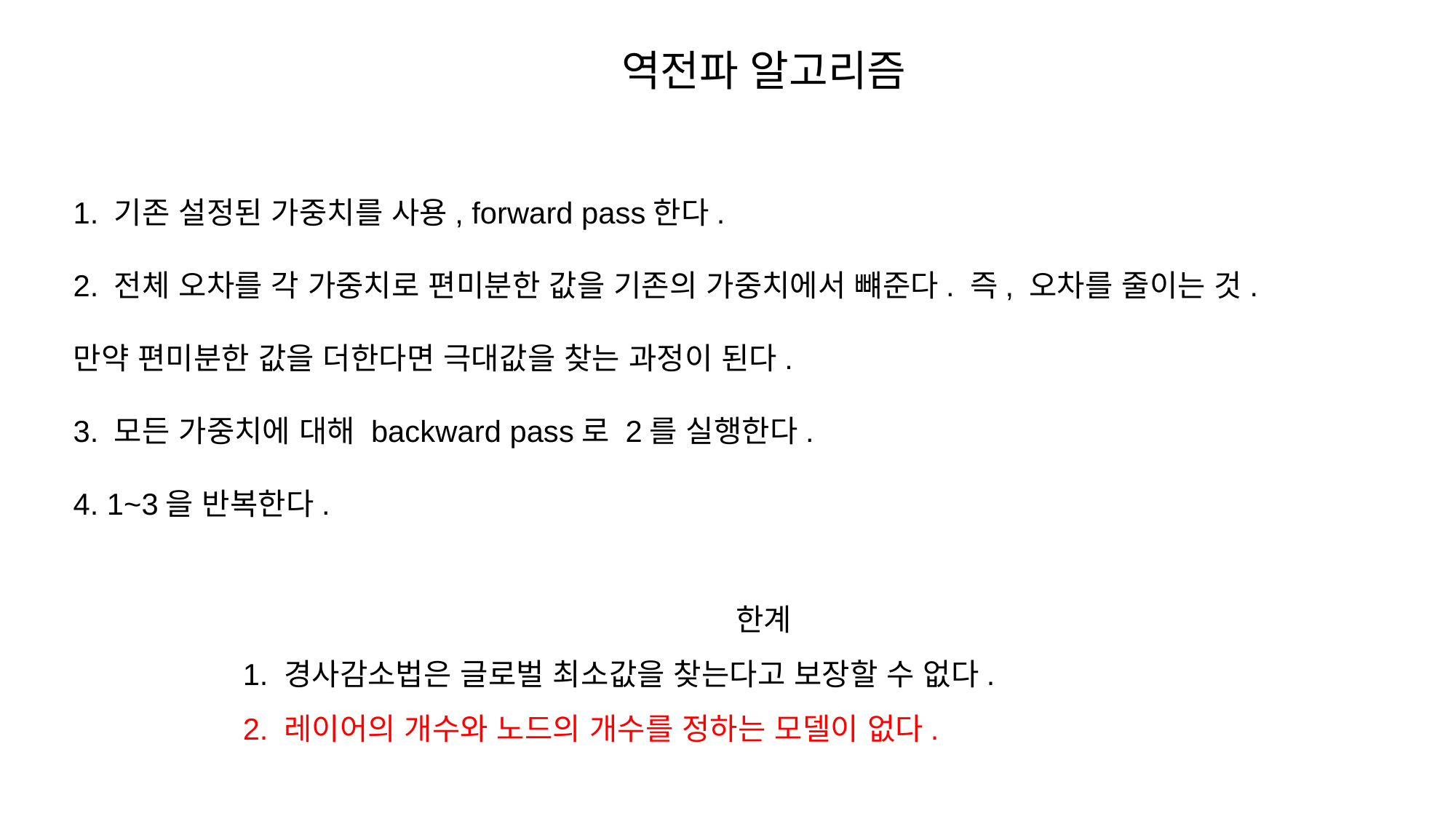

역전파 알고리즘
1. 기존 설정된 가중치를 사용, forward pass한다.
2. 전체 오차를 각 가중치로 편미분한 값을 기존의 가중치에서 뺴준다. 즉, 오차를 줄이는 것.
만약 편미분한 값을 더한다면 극대값을 찾는 과정이 된다.
3. 모든 가중치에 대해 backward pass로 2를 실행한다.
4. 1~3을 반복한다.
한계
1. 경사감소법은 글로벌 최소값을 찾는다고 보장할 수 없다.
2. 레이어의 개수와 노드의 개수를 정하는 모델이 없다.